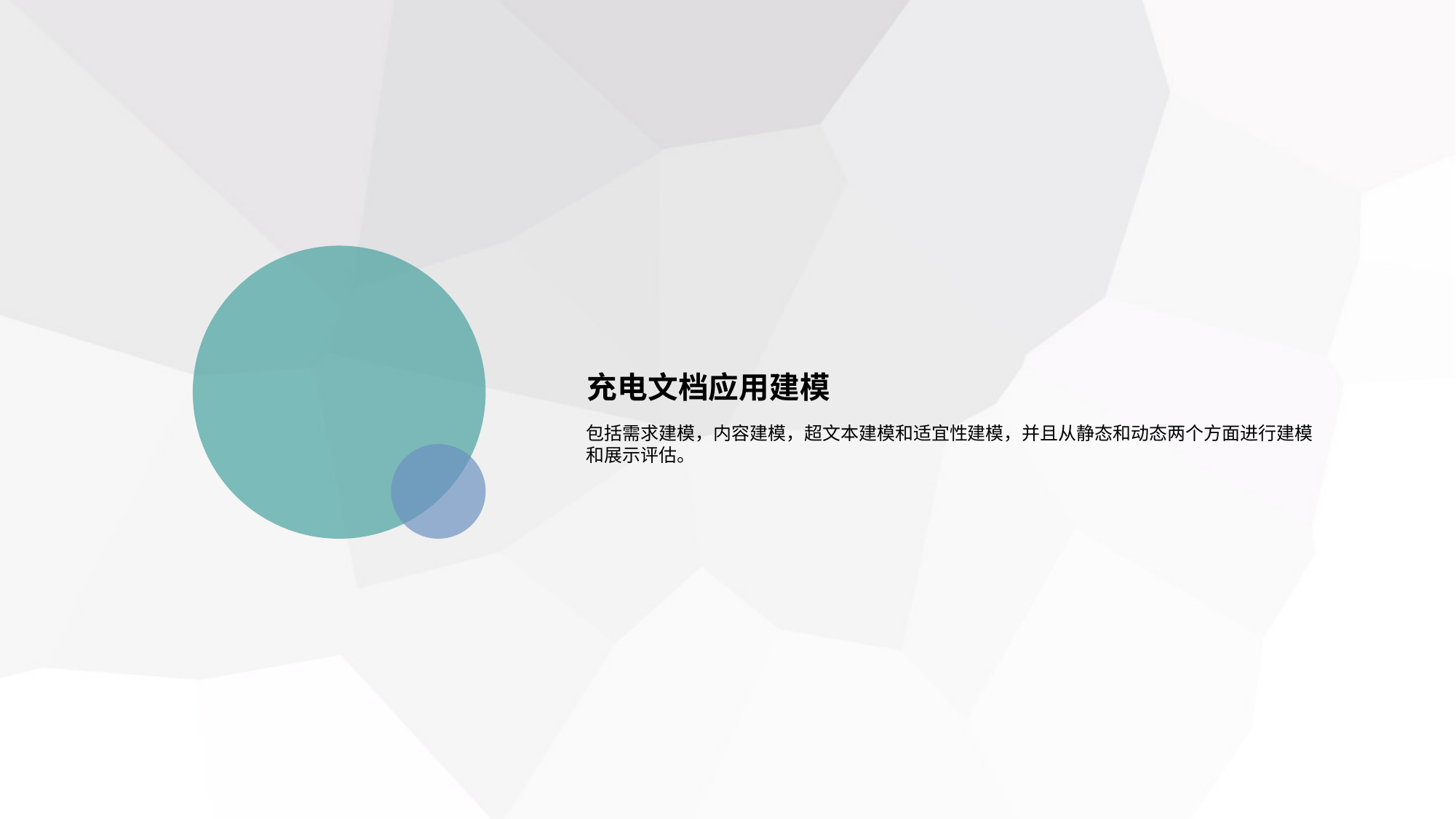

充电文档应用建模
包括需求建模，内容建模，超文本建模和适宜性建模，并且从静态和动态两个方面进行建模和展示评估。